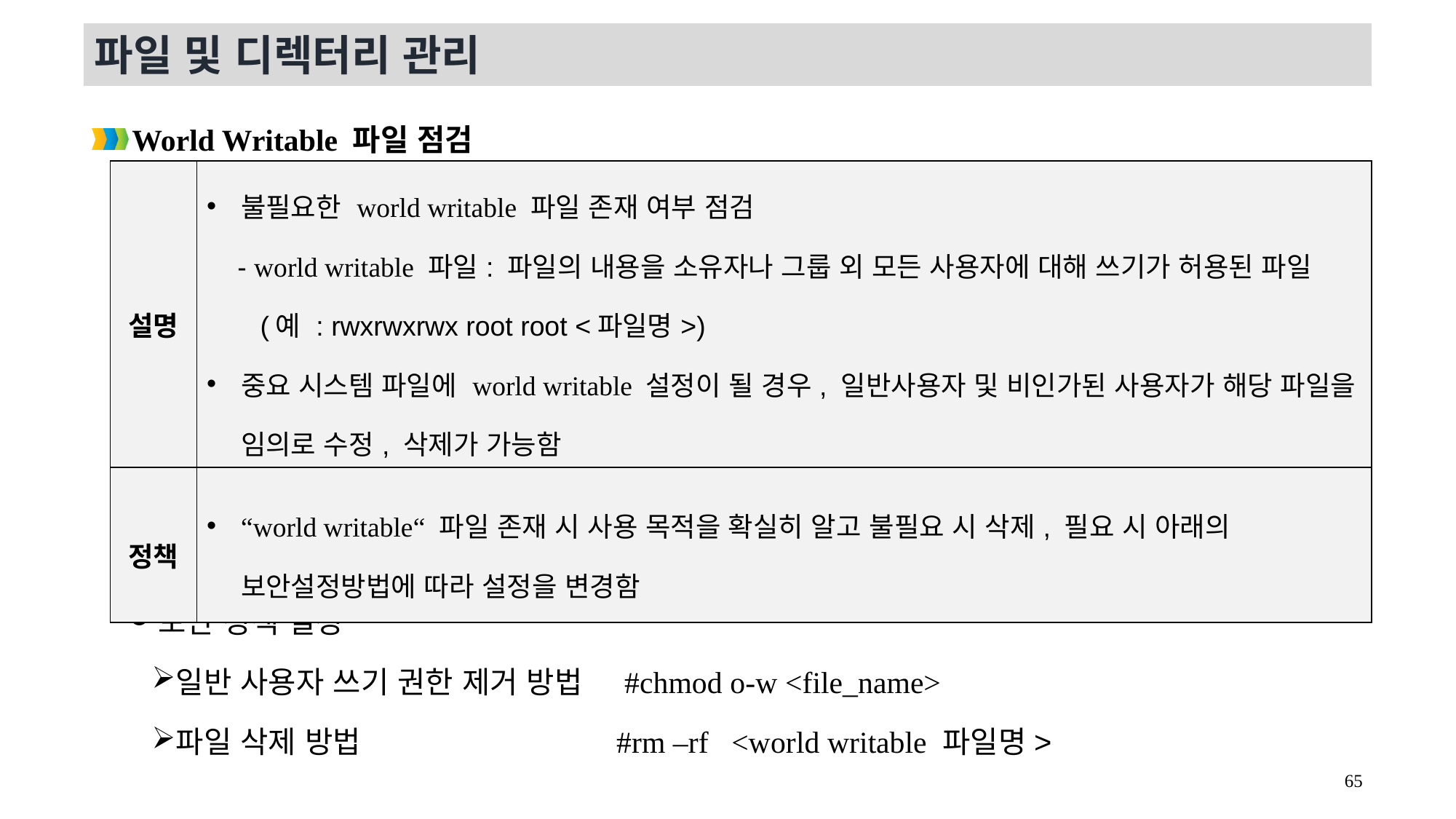

파일 및 디렉터리 관리
World Writable 파일 점검

보안 정책 설정
일반 사용자 쓰기 권한 제거 방법    #chmod o-w <file_name>
파일 삭제 방법                             #rm –rf   <world writable 파일명>

| 설명 | 불필요한 world writable 파일 존재 여부 점검 - world writable 파일: 파일의 내용을 소유자나 그룹 외 모든 사용자에 대해 쓰기가 허용된 파일 (예 : rwxrwxrwx root root <파일명>) 중요 시스템 파일에 world writable 설정이 될 경우, 일반사용자 및 비인가된 사용자가 해당 파일을 임의로 수정, 삭제가 가능함 |
| --- | --- |
| 정책 | “world writable“ 파일 존재 시 사용 목적을 확실히 알고 불필요 시 삭제, 필요 시 아래의 보안설정방법에 따라 설정을 변경함 |